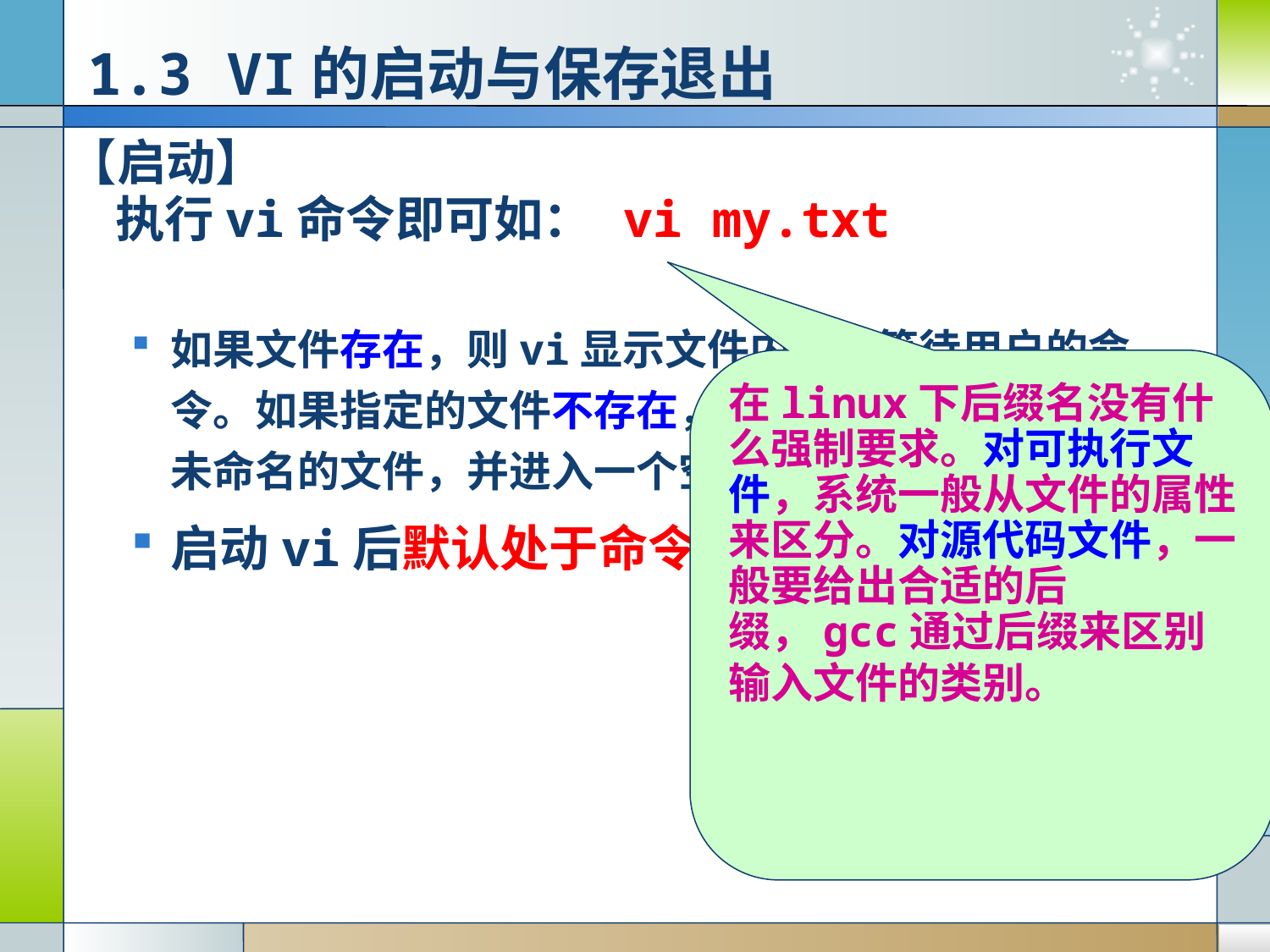

# 1.3 VI的启动与保存退出
【启动】
	执行vi命令即可如：	vi my.txt

如果文件存在，则vi显示文件内容并等待用户的命令。如果指定的文件不存在，则vi将告知用户这是未命名的文件，并进入一个空白的界面。
启动vi后默认处于命令模式。

在linux下后缀名没有什么强制要求。对可执行文件，系统一般从文件的属性来区分。对源代码文件，一般要给出合适的后缀，gcc通过后缀来区别输入文件的类别。
8